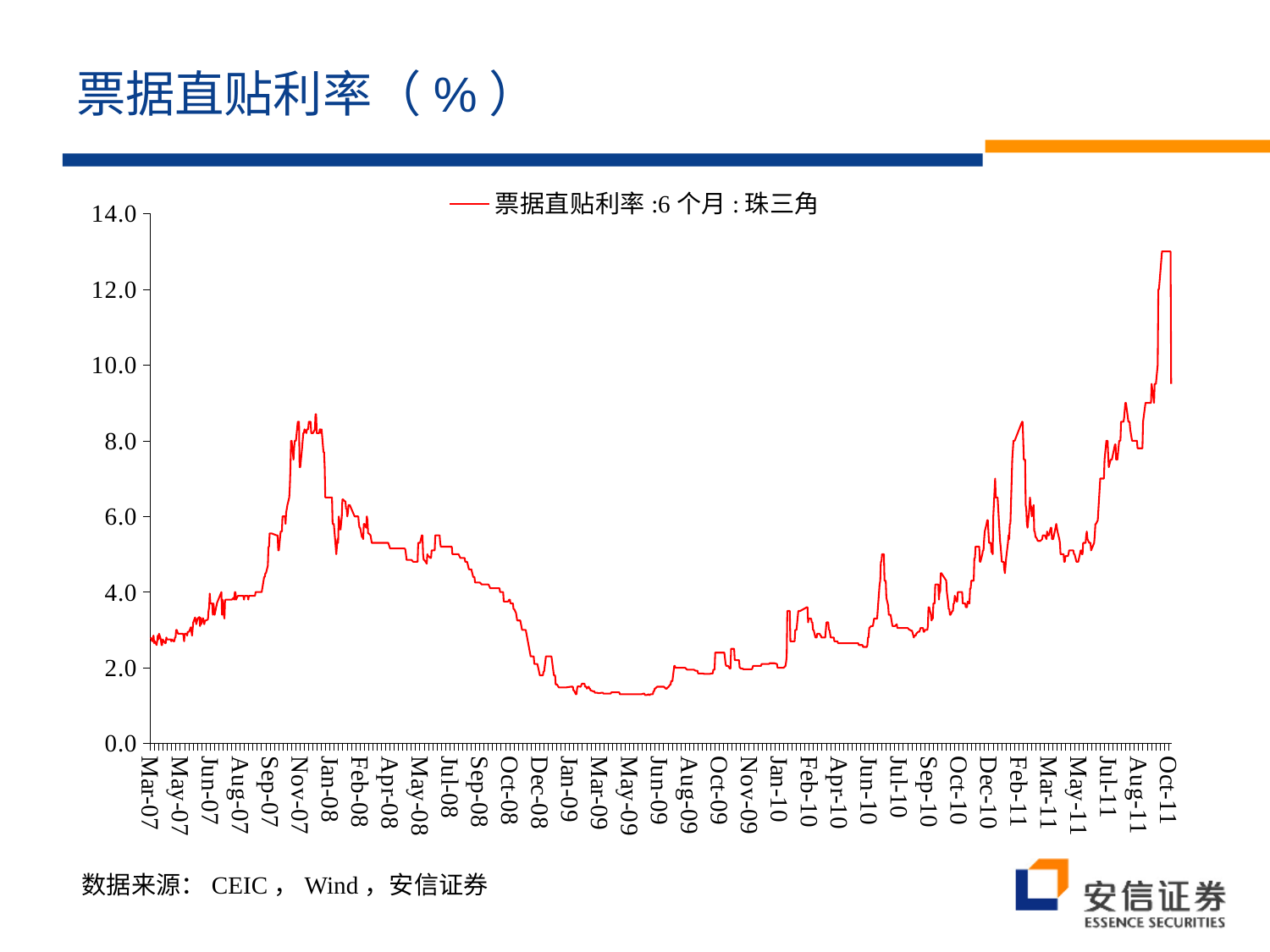

# 票据直贴利率（%）

### Chart

| Category | 票据直贴利率:6个月:珠三角 |
|---|---|
| 39157 | 2.8 |
| 39160 | 2.7 |
| 39161 | 2.8 |
| 39162 | 2.85 |
| 39163 | 2.65 |
| 39164 | 2.7 |
| 39167 | 2.6 |
| 39168 | 2.7 |
| 39169 | 2.85 |
| 39170 | 2.75 |
| 39171 | 2.9 |
| 39174 | 2.75 |
| 39175 | 2.6 |
| 39176 | 2.6 |
| 39177 | 2.75 |
| 39181 | 2.65 |
| 39182 | 2.65 |
| 39183 | 2.8 |
| 39184 | 2.75 |
| 39189 | 2.75 |
| 39190 | 2.75 |
| 39191 | 2.7 |
| 39192 | 2.75 |
| 39195 | 2.7 |
| 39196 | 2.7 |
| 39197 | 2.8 |
| 39198 | 2.8 |
| 39199 | 3.0 |
| 39200 | 3.0 |
| 39202 | 2.9 |
| 39210 | 2.9 |
| 39211 | 2.85 |
| 39212 | 2.7 |
| 39213 | 2.9 |
| 39216 | 2.9 |
| 39217 | 2.85 |
| 39218 | 2.95 |
| 39220 | 2.95 |
| 39223 | 3.07 |
| 39225 | 2.85 |
| 39227 | 3.2 |
| 39230 | 3.33 |
| 39232 | 3.15 |
| 39234 | 3.3 |
| 39237 | 3.34 |
| 39238 | 3.1 |
| 39239 | 3.32 |
| 39240 | 3.15 |
| 39243 | 3.31 |
| 39245 | 3.15 |
| 39246 | 3.24 |
| 39247 | 3.25 |
| 39248 | 3.25 |
| 39251 | 3.28 |
| 39252 | 3.5 |
| 39253 | 3.6 |
| 39254 | 3.96 |
| 39255 | 3.7 |
| 39258 | 3.7 |
| 39259 | 3.4 |
| 39260 | 3.7 |
| 39262 | 3.4 |
| 39266 | 3.72 |
| 39273 | 4.0 |
| 39274 | 3.4 |
| 39275 | 3.8 |
| 39277 | 3.4 |
| 39278 | 3.3 |
| 39279 | 3.78 |
| 39280 | 3.8 |
| 39286 | 3.8 |
| 39289 | 3.8 |
| 39290 | 3.8 |
| 39293 | 3.85 |
| 39294 | 3.8 |
| 39295 | 4.0 |
| 39296 | 4.0 |
| 39297 | 3.8 |
| 39300 | 3.9 |
| 39301 | 3.9 |
| 39302 | 3.9 |
| 39303 | 3.9 |
| 39304 | 3.9 |
| 39307 | 3.9 |
| 39308 | 3.9 |
| 39309 | 3.9 |
| 39310 | 3.8 |
| 39311 | 3.9 |
| 39314 | 3.9 |
| 39315 | 3.9 |
| 39316 | 3.9 |
| 39317 | 3.8 |
| 39318 | 3.9 |
| 39321 | 3.9 |
| 39322 | 3.9 |
| 39323 | 3.9 |
| 39324 | 3.9 |
| 39325 | 3.9 |
| 39328 | 3.9 |
| 39329 | 4.0 |
| 39330 | 4.0 |
| 39331 | 4.0 |
| 39332 | 4.0 |
| 39335 | 4.0 |
| 39337 | 4.0 |
| 39339 | 4.0 |
| 39342 | 4.3 |
| 39343 | 4.4 |
| 39344 | 4.4 |
| 39345 | 4.5 |
| 39346 | 4.5 |
| 39349 | 4.7 |
| 39350 | 5.2 |
| 39351 | 5.2 |
| 39352 | 5.55 |
| 39353 | 5.55 |
| 39354 | 5.55 |
| 39355 | 5.55 |
| 39363 | 5.5 |
| 39364 | 5.5 |
| 39365 | 5.5 |
| 39366 | 5.1 |
| 39367 | 5.1 |
| 39370 | 5.6 |
| 39371 | 5.6 |
| 39372 | 5.6 |
| 39373 | 6.0 |
| 39374 | 6.0 |
| 39377 | 6.0 |
| 39378 | 5.8 |
| 39379 | 6.1 |
| 39380 | 6.2 |
| 39381 | 6.3 |
| 39384 | 6.5 |
| 39385 | 6.8 |
| 39386 | 7.3 |
| 39387 | 8.0 |
| 39388 | 8.0 |
| 39391 | 7.5 |
| 39392 | 7.8 |
| 39393 | 8.0 |
| 39394 | 8.0 |
| 39395 | 8.0 |
| 39398 | 8.5 |
| 39399 | 8.5 |
| 39400 | 8.5 |
| 39401 | 7.3 |
| 39402 | 7.3 |
| 39405 | 7.8 |
| 39407 | 8.2 |
| 39408 | 8.2 |
| 39409 | 8.3 |
| 39412 | 8.2 |
| 39413 | 8.3 |
| 39414 | 8.3 |
| 39415 | 8.3 |
| 39416 | 8.5 |
| 39419 | 8.5 |
| 39420 | 8.2 |
| 39421 | 8.2 |
| 39422 | 8.2 |
| 39423 | 8.2 |
| 39426 | 8.3 |
| 39427 | 8.7 |
| 39428 | 8.7 |
| 39429 | 8.2 |
| 39430 | 8.2 |
| 39433 | 8.2 |
| 39434 | 8.3 |
| 39435 | 8.3 |
| 39436 | 8.2 |
| 39437 | 8.3 |
| 39440 | 7.7 |
| 39441 | 7.7 |
| 39442 | 7.3 |
| 39443 | 6.5 |
| 39444 | 6.5 |
| 39445 | 6.5 |
| 39449 | 6.5 |
| 39450 | 6.5 |
| 39451 | 6.5 |
| 39454 | 6.5 |
| 39455 | 5.8 |
| 39456 | 5.8 |
| 39457 | 5.8 |
| 39461 | 5.0 |
| 39462 | 5.2 |
| 39463 | 5.4 |
| 39464 | 5.3 |
| 39465 | 6.0 |
| 39468 | 5.65 |
| 39470 | 6.0 |
| 39471 | 6.45 |
| 39472 | 6.45 |
| 39475 | 6.4 |
| 39476 | 6.4 |
| 39477 | 6.2 |
| 39478 | 6.2 |
| 39479 | 6.0 |
| 39480 | 6.1 |
| 39481 | 6.3 |
| 39482 | 6.3 |
| 39483 | 6.3 |
| 39491 | 6.0 |
| 39492 | 6.0 |
| 39493 | 6.0 |
| 39496 | 6.0 |
| 39497 | 6.0 |
| 39498 | 5.8 |
| 39499 | 5.7 |
| 39500 | 5.7 |
| 39503 | 5.45 |
| 39504 | 5.45 |
| 39505 | 5.4 |
| 39506 | 5.8 |
| 39507 | 5.8 |
| 39510 | 5.7 |
| 39511 | 6.0 |
| 39512 | 5.9 |
| 39513 | 5.55 |
| 39514 | 5.55 |
| 39517 | 5.5 |
| 39518 | 5.4 |
| 39519 | 5.3 |
| 39520 | 5.3 |
| 39521 | 5.3 |
| 39524 | 5.3 |
| 39525 | 5.3 |
| 39526 | 5.3 |
| 39527 | 5.3 |
| 39531 | 5.3 |
| 39532 | 5.3 |
| 39533 | 5.3 |
| 39534 | 5.3 |
| 39535 | 5.3 |
| 39538 | 5.3 |
| 39539 | 5.3 |
| 39540 | 5.3 |
| 39546 | 5.3 |
| 39549 | 5.15 |
| 39553 | 5.15 |
| 39554 | 5.15 |
| 39555 | 5.15 |
| 39556 | 5.15 |
| 39559 | 5.15 |
| 39560 | 5.15 |
| 39561 | 5.15 |
| 39562 | 5.15 |
| 39563 | 5.15 |
| 39566 | 5.15 |
| 39567 | 5.15 |
| 39568 | 5.15 |
| 39572 | 5.15 |
| 39573 | 5.15 |
| 39574 | 5.12 |
| 39575 | 5.0 |
| 39576 | 4.85 |
| 39577 | 4.85 |
| 39580 | 4.85 |
| 39581 | 4.85 |
| 39582 | 4.85 |
| 39583 | 4.85 |
| 39584 | 4.85 |
| 39587 | 4.8 |
| 39588 | 4.8 |
| 39589 | 4.8 |
| 39590 | 4.8 |
| 39591 | 4.8 |
| 39594 | 4.8 |
| 39595 | 5.3 |
| 39596 | 5.3 |
| 39597 | 5.3 |
| 39598 | 5.3 |
| 39601 | 5.5 |
| 39602 | 5.5 |
| 39603 | 5.0 |
| 39604 | 4.85 |
| 39605 | 4.85 |
| 39609 | 4.75 |
| 39610 | 5.0 |
| 39611 | 4.95 |
| 39612 | 4.95 |
| 39615 | 4.9 |
| 39616 | 4.9 |
| 39617 | 5.1 |
| 39618 | 5.1 |
| 39619 | 5.1 |
| 39622 | 5.1 |
| 39623 | 5.5 |
| 39624 | 5.5 |
| 39625 | 5.5 |
| 39626 | 5.5 |
| 39629 | 5.5 |
| 39630 | 5.5 |
| 39631 | 5.3 |
| 39632 | 5.2 |
| 39633 | 5.2 |
| 39636 | 5.2 |
| 39637 | 5.2 |
| 39638 | 5.2 |
| 39639 | 5.2 |
| 39640 | 5.2 |
| 39643 | 5.2 |
| 39644 | 5.2 |
| 39645 | 5.2 |
| 39646 | 5.2 |
| 39647 | 5.2 |
| 39650 | 5.2 |
| 39651 | 5.0 |
| 39652 | 5.0 |
| 39653 | 5.0 |
| 39654 | 5.0 |
| 39657 | 5.0 |
| 39658 | 5.0 |
| 39659 | 5.0 |
| 39660 | 5.0 |
| 39661 | 5.0 |
| 39664 | 4.9 |
| 39665 | 4.9 |
| 39666 | 4.9 |
| 39667 | 4.9 |
| 39668 | 4.9 |
| 39671 | 4.9 |
| 39672 | 4.8 |
| 39673 | 4.8 |
| 39674 | 4.8 |
| 39675 | 4.8 |
| 39678 | 4.6 |
| 39679 | 4.6 |
| 39680 | 4.6 |
| 39681 | 4.6 |
| 39682 | 4.6 |
| 39685 | 4.4 |
| 39686 | 4.4 |
| 39687 | 4.4 |
| 39688 | 4.25 |
| 39689 | 4.25 |
| 39692 | 4.25 |
| 39693 | 4.25 |
| 39694 | 4.25 |
| 39695 | 4.25 |
| 39696 | 4.25 |
| 39699 | 4.2 |
| 39700 | 4.2 |
| 39701 | 4.2 |
| 39702 | 4.2 |
| 39707 | 4.2 |
| 39708 | 4.2 |
| 39709 | 4.2 |
| 39710 | 4.2 |
| 39713 | 4.1 |
| 39714 | 4.1 |
| 39715 | 4.1 |
| 39716 | 4.1 |
| 39717 | 4.1 |
| 39718 | 4.1 |
| 39727 | 4.1 |
| 39728 | 4.1 |
| 39729 | 4.0 |
| 39730 | 4.0 |
| 39731 | 4.0 |
| 39734 | 4.0 |
| 39735 | 3.75 |
| 39736 | 3.75 |
| 39737 | 3.75 |
| 39738 | 3.75 |
| 39741 | 3.75 |
| 39742 | 3.75 |
| 39744 | 3.8 |
| 39745 | 3.8 |
| 39746 | 3.7 |
| 39748 | 3.7 |
| 39749 | 3.7 |
| 39750 | 3.7 |
| 39751 | 3.55 |
| 39752 | 3.55 |
| 39755 | 3.45 |
| 39756 | 3.35 |
| 39757 | 3.25 |
| 39758 | 3.25 |
| 39759 | 3.25 |
| 39762 | 3.25 |
| 39765 | 3.0 |
| 39770 | 3.0 |
| 39771 | 3.0 |
| 39779 | 2.3 |
| 39780 | 2.3 |
| 39783 | 2.3 |
| 39784 | 2.3 |
| 39785 | 2.1 |
| 39786 | 2.1 |
| 39787 | 2.1 |
| 39790 | 2.1 |
| 39794 | 1.8 |
| 39797 | 1.8 |
| 39798 | 1.8 |
| 39799 | 1.8 |
| 39800 | 1.9 |
| 39801 | 1.9 |
| 39804 | 2.3 |
| 39805 | 2.3 |
| 39806 | 2.3 |
| 39807 | 2.3 |
| 39808 | 2.3 |
| 39811 | 2.3 |
| 39812 | 2.3 |
| 39813 | 2.3 |
| 39817 | 1.8 |
| 39818 | 1.8 |
| 39819 | 1.8 |
| 39820 | 1.56 |
| 39821 | 1.56 |
| 39822 | 1.56 |
| 39825 | 1.48 |
| 39826 | 1.48 |
| 39827 | 1.48 |
| 39828 | 1.48 |
| 39829 | 1.48 |
| 39832 | 1.48 |
| 39833 | 1.48 |
| 39834 | 1.48 |
| 39835 | 1.48 |
| 39836 | 1.48 |
| 39837 | 1.48 |
| 39845 | 1.5 |
| 39846 | 1.5 |
| 39847 | 1.5 |
| 39848 | 1.5 |
| 39849 | 1.4 |
| 39850 | 1.4 |
| 39853 | 1.3 |
| 39854 | 1.3 |
| 39855 | 1.45 |
| 39856 | 1.51 |
| 39857 | 1.51 |
| 39860 | 1.5 |
| 39861 | 1.5 |
| 39862 | 1.55 |
| 39863 | 1.58 |
| 39864 | 1.58 |
| 39867 | 1.58 |
| 39868 | 1.5 |
| 39869 | 1.5 |
| 39870 | 1.5 |
| 39871 | 1.45 |
| 39874 | 1.5 |
| 39875 | 1.45 |
| 39876 | 1.45 |
| 39877 | 1.4 |
| 39878 | 1.4 |
| 39881 | 1.38 |
| 39882 | 1.38 |
| 39883 | 1.38 |
| 39884 | 1.34 |
| 39885 | 1.34 |
| 39888 | 1.34 |
| 39889 | 1.33 |
| 39890 | 1.33 |
| 39891 | 1.33 |
| 39892 | 1.33 |
| 39895 | 1.34 |
| 39896 | 1.34 |
| 39897 | 1.34 |
| 39898 | 1.32 |
| 39899 | 1.32 |
| 39902 | 1.32 |
| 39903 | 1.32 |
| 39904 | 1.32 |
| 39905 | 1.32 |
| 39906 | 1.32 |
| 39910 | 1.32 |
| 39911 | 1.35 |
| 39912 | 1.35 |
| 39913 | 1.35 |
| 39916 | 1.35 |
| 39917 | 1.35 |
| 39918 | 1.35 |
| 39919 | 1.35 |
| 39920 | 1.35 |
| 39923 | 1.35 |
| 39924 | 1.35 |
| 39925 | 1.3 |
| 39926 | 1.3 |
| 39927 | 1.3 |
| 39930 | 1.3 |
| 39931 | 1.3 |
| 39932 | 1.3 |
| 39933 | 1.3 |
| 39937 | 1.3 |
| 39938 | 1.3 |
| 39939 | 1.3 |
| 39940 | 1.3 |
| 39941 | 1.3 |
| 39944 | 1.3 |
| 39945 | 1.3 |
| 39946 | 1.3 |
| 39947 | 1.3 |
| 39948 | 1.3 |
| 39951 | 1.3 |
| 39952 | 1.3 |
| 39953 | 1.3 |
| 39954 | 1.3 |
| 39955 | 1.3 |
| 39958 | 1.3 |
| 39959 | 1.3 |
| 39960 | 1.3 |
| 39964 | 1.32 |
| 39965 | 1.32 |
| 39966 | 1.28 |
| 39967 | 1.28 |
| 39968 | 1.28 |
| 39969 | 1.28 |
| 39972 | 1.3 |
| 39973 | 1.28 |
| 39974 | 1.28 |
| 39975 | 1.3 |
| 39976 | 1.3 |
| 39979 | 1.3 |
| 39980 | 1.38 |
| 39981 | 1.38 |
| 39982 | 1.45 |
| 39983 | 1.45 |
| 39986 | 1.5 |
| 39987 | 1.5 |
| 39988 | 1.5 |
| 39989 | 1.5 |
| 39990 | 1.5 |
| 39993 | 1.5 |
| 39994 | 1.5 |
| 39995 | 1.5 |
| 39996 | 1.5 |
| 39997 | 1.5 |
| 40000 | 1.45 |
| 40001 | 1.45 |
| 40002 | 1.45 |
| 40003 | 1.48 |
| 40004 | 1.48 |
| 40007 | 1.55 |
| 40008 | 1.55 |
| 40009 | 1.65 |
| 40010 | 1.65 |
| 40011 | 1.65 |
| 40014 | 2.05 |
| 40015 | 2.05 |
| 40016 | 2.0 |
| 40017 | 2.0 |
| 40018 | 2.0 |
| 40021 | 2.0 |
| 40022 | 2.0 |
| 40023 | 2.0 |
| 40024 | 2.0 |
| 40025 | 2.0 |
| 40028 | 2.0 |
| 40029 | 2.0 |
| 40030 | 2.0 |
| 40031 | 2.0 |
| 40032 | 2.0 |
| 40035 | 1.95 |
| 40036 | 1.95 |
| 40037 | 1.95 |
| 40038 | 1.95 |
| 40039 | 1.95 |
| 40042 | 1.95 |
| 40043 | 1.95 |
| 40044 | 1.95 |
| 40045 | 1.95 |
| 40046 | 1.95 |
| 40049 | 1.92 |
| 40050 | 1.92 |
| 40051 | 1.92 |
| 40052 | 1.92 |
| 40053 | 1.85 |
| 40056 | 1.85 |
| 40057 | 1.85 |
| 40058 | 1.85 |
| 40059 | 1.85 |
| 40060 | 1.85 |
| 40063 | 1.84 |
| 40064 | 1.84 |
| 40065 | 1.84 |
| 40066 | 1.84 |
| 40067 | 1.84 |
| 40070 | 1.84 |
| 40071 | 1.84 |
| 40072 | 1.84 |
| 40073 | 1.84 |
| 40074 | 1.85 |
| 40077 | 1.85 |
| 40078 | 1.95 |
| 40079 | 1.95 |
| 40080 | 1.95 |
| 40081 | 2.4 |
| 40083 | 2.4 |
| 40084 | 2.4 |
| 40085 | 2.4 |
| 40086 | 2.4 |
| 40095 | 2.4 |
| 40096 | 2.4 |
| 40098 | 2.1 |
| 40099 | 2.05 |
| 40100 | 2.05 |
| 40101 | 2.05 |
| 40102 | 2.05 |
| 40105 | 1.98 |
| 40106 | 1.98 |
| 40107 | 2.5 |
| 40108 | 2.5 |
| 40109 | 2.5 |
| 40112 | 2.5 |
| 40113 | 2.2 |
| 40114 | 2.2 |
| 40115 | 2.2 |
| 40116 | 2.2 |
| 40119 | 2.2 |
| 40120 | 2.2 |
| 40121 | 2.0 |
| 40122 | 2.0 |
| 40123 | 1.98 |
| 40126 | 1.98 |
| 40127 | 1.96 |
| 40128 | 1.96 |
| 40129 | 1.96 |
| 40130 | 1.96 |
| 40133 | 1.96 |
| 40134 | 1.96 |
| 40135 | 1.96 |
| 40136 | 1.96 |
| 40137 | 1.96 |
| 40140 | 1.96 |
| 40141 | 1.96 |
| 40142 | 2.0 |
| 40143 | 2.05 |
| 40144 | 2.05 |
| 40147 | 2.05 |
| 40148 | 2.05 |
| 40149 | 2.05 |
| 40150 | 2.05 |
| 40151 | 2.05 |
| 40154 | 2.05 |
| 40155 | 2.05 |
| 40156 | 2.05 |
| 40157 | 2.1 |
| 40158 | 2.1 |
| 40161 | 2.1 |
| 40162 | 2.1 |
| 40163 | 2.1 |
| 40164 | 2.1 |
| 40165 | 2.1 |
| 40168 | 2.1 |
| 40169 | 2.1 |
| 40170 | 2.12 |
| 40171 | 2.12 |
| 40172 | 2.12 |
| 40175 | 2.12 |
| 40176 | 2.12 |
| 40177 | 2.12 |
| 40178 | 2.12 |
| 40182 | 2.1 |
| 40183 | 2.0 |
| 40184 | 2.0 |
| 40185 | 2.0 |
| 40186 | 2.0 |
| 40189 | 2.0 |
| 40190 | 2.0 |
| 40191 | 2.0 |
| 40192 | 2.0 |
| 40193 | 2.0 |
| 40196 | 2.05 |
| 40197 | 2.15 |
| 40198 | 2.3 |
| 40199 | 3.5 |
| 40200 | 3.5 |
| 40203 | 3.5 |
| 40204 | 2.7 |
| 40205 | 2.7 |
| 40206 | 2.7 |
| 40207 | 2.7 |
| 40210 | 2.7 |
| 40211 | 2.7 |
| 40212 | 3.0 |
| 40213 | 3.0 |
| 40214 | 3.0 |
| 40217 | 3.5 |
| 40218 | 3.5 |
| 40219 | 3.5 |
| 40220 | 3.5 |
| 40231 | 3.6 |
| 40232 | 3.6 |
| 40233 | 3.2 |
| 40234 | 3.3 |
| 40235 | 3.3 |
| 40238 | 3.3 |
| 40239 | 3.2 |
| 40240 | 3.2 |
| 40241 | 3.0 |
| 40242 | 3.0 |
| 40245 | 2.8 |
| 40246 | 2.8 |
| 40247 | 2.8 |
| 40248 | 2.9 |
| 40249 | 2.9 |
| 40252 | 2.9 |
| 40253 | 2.85 |
| 40254 | 2.85 |
| 40255 | 2.8 |
| 40256 | 2.8 |
| 40259 | 2.8 |
| 40260 | 2.8 |
| 40261 | 2.8 |
| 40262 | 3.0 |
| 40263 | 3.2 |
| 40266 | 3.2 |
| 40267 | 3.0 |
| 40268 | 3.0 |
| 40269 | 2.9 |
| 40270 | 2.8 |
| 40274 | 2.8 |
| 40275 | 2.8 |
| 40276 | 2.7 |
| 40277 | 2.7 |
| 40280 | 2.7 |
| 40281 | 2.7 |
| 40282 | 2.65 |
| 40283 | 2.65 |
| 40284 | 2.65 |
| 40287 | 2.65 |
| 40288 | 2.65 |
| 40289 | 2.65 |
| 40290 | 2.65 |
| 40291 | 2.65 |
| 40294 | 2.65 |
| 40295 | 2.65 |
| 40296 | 2.65 |
| 40297 | 2.65 |
| 40298 | 2.65 |
| 40302 | 2.65 |
| 40303 | 2.65 |
| 40304 | 2.65 |
| 40305 | 2.65 |
| 40308 | 2.65 |
| 40309 | 2.65 |
| 40310 | 2.65 |
| 40311 | 2.65 |
| 40315 | 2.65 |
| 40316 | 2.6 |
| 40317 | 2.6 |
| 40318 | 2.6 |
| 40319 | 2.6 |
| 40322 | 2.6 |
| 40323 | 2.55 |
| 40324 | 2.55 |
| 40325 | 2.55 |
| 40326 | 2.55 |
| 40329 | 2.55 |
| 40330 | 2.6 |
| 40331 | 2.8 |
| 40332 | 2.8 |
| 40333 | 3.05 |
| 40336 | 3.1 |
| 40337 | 3.1 |
| 40338 | 3.1 |
| 40339 | 3.1 |
| 40340 | 3.2 |
| 40341 | 3.3 |
| 40342 | 3.3 |
| 40346 | 3.3 |
| 40347 | 3.55 |
| 40350 | 4.2 |
| 40351 | 4.3 |
| 40352 | 4.8 |
| 40353 | 4.8 |
| 40354 | 5.0 |
| 40357 | 5.0 |
| 40358 | 4.3 |
| 40359 | 4.3 |
| 40360 | 4.3 |
| 40361 | 3.85 |
| 40364 | 3.65 |
| 40365 | 3.4 |
| 40366 | 3.4 |
| 40367 | 3.4 |
| 40368 | 3.4 |
| 40371 | 3.1 |
| 40372 | 3.1 |
| 40373 | 3.1 |
| 40374 | 3.1 |
| 40375 | 3.1 |
| 40378 | 3.15 |
| 40379 | 3.05 |
| 40380 | 3.05 |
| 40381 | 3.05 |
| 40382 | 3.05 |
| 40385 | 3.05 |
| 40386 | 3.05 |
| 40387 | 3.05 |
| 40388 | 3.05 |
| 40389 | 3.05 |
| 40392 | 3.05 |
| 40393 | 3.05 |
| 40394 | 3.05 |
| 40395 | 3.05 |
| 40396 | 3.05 |
| 40399 | 3.0 |
| 40400 | 3.0 |
| 40401 | 2.98 |
| 40402 | 2.98 |
| 40403 | 2.98 |
| 40406 | 2.8 |
| 40407 | 2.85 |
| 40408 | 2.85 |
| 40409 | 2.85 |
| 40410 | 2.9 |
| 40413 | 2.95 |
| 40414 | 2.95 |
| 40415 | 2.95 |
| 40416 | 3.0 |
| 40417 | 3.05 |
| 40420 | 3.05 |
| 40421 | 3.05 |
| 40422 | 2.95 |
| 40423 | 2.95 |
| 40424 | 3.0 |
| 40427 | 3.0 |
| 40428 | 3.0 |
| 40429 | 3.1 |
| 40430 | 3.6 |
| 40431 | 3.6 |
| 40434 | 3.4 |
| 40435 | 3.25 |
| 40436 | 3.3 |
| 40437 | 3.3 |
| 40438 | 3.7 |
| 40440 | 3.7 |
| 40441 | 4.2 |
| 40442 | 4.2 |
| 40446 | 4.2 |
| 40447 | 3.8 |
| 40448 | 4.0 |
| 40449 | 4.0 |
| 40450 | 4.5 |
| 40451 | 4.5 |
| 40459 | 4.3 |
| 40460 | 4.0 |
| 40462 | 3.75 |
| 40463 | 3.55 |
| 40464 | 3.55 |
| 40465 | 3.4 |
| 40466 | 3.4 |
| 40469 | 3.5 |
| 40470 | 3.5 |
| 40471 | 3.7 |
| 40472 | 3.7 |
| 40473 | 3.9 |
| 40476 | 3.75 |
| 40477 | 3.75 |
| 40478 | 4.0 |
| 40479 | 4.0 |
| 40480 | 4.0 |
| 40483 | 4.0 |
| 40484 | 4.0 |
| 40485 | 4.0 |
| 40486 | 3.7 |
| 40487 | 3.7 |
| 40490 | 3.7 |
| 40491 | 3.6 |
| 40492 | 3.6 |
| 40493 | 3.6 |
| 40494 | 3.75 |
| 40497 | 3.7 |
| 40498 | 4.1 |
| 40499 | 4.1 |
| 40500 | 4.3 |
| 40501 | 4.3 |
| 40504 | 4.3 |
| 40505 | 4.9 |
| 40506 | 4.9 |
| 40507 | 5.2 |
| 40508 | 5.2 |
| 40511 | 5.2 |
| 40512 | 5.2 |
| 40513 | 5.2 |
| 40514 | 4.8 |
| 40515 | 4.8 |
| 40518 | 5.0 |
| 40519 | 5.1 |
| 40520 | 5.1 |
| 40521 | 5.4 |
| 40522 | 5.6 |
| 40525 | 5.8 |
| 40526 | 5.9 |
| 40527 | 5.9 |
| 40528 | 5.6 |
| 40529 | 5.3 |
| 40532 | 5.3 |
| 40533 | 5.05 |
| 40534 | 5.05 |
| 40535 | 5.0 |
| 40536 | 6.0 |
| 40539 | 7.0 |
| 40540 | 6.5 |
| 40541 | 6.5 |
| 40542 | 6.5 |
| 40543 | 6.5 |
| 40547 | 5.35 |
| 40548 | 5.2 |
| 40549 | 5.0 |
| 40550 | 4.8 |
| 40553 | 4.8 |
| 40554 | 4.6 |
| 40555 | 4.5 |
| 40556 | 4.7 |
| 40557 | 4.9 |
| 40560 | 5.3 |
| 40561 | 5.5 |
| 40562 | 5.4 |
| 40563 | 5.8 |
| 40564 | 5.8 |
| 40567 | 7.5 |
| 40569 | 8.0 |
| 40571 | 8.0 |
| 40583 | 8.5 |
| 40584 | 8.5 |
| 40585 | 8.0 |
| 40586 | 7.5 |
| 40588 | 7.5 |
| 40589 | 6.3 |
| 40590 | 6.2 |
| 40591 | 5.8 |
| 40592 | 5.7 |
| 40595 | 6.2 |
| 40596 | 6.5 |
| 40597 | 6.3 |
| 40598 | 6.25 |
| 40599 | 6.0 |
| 40602 | 6.3 |
| 40603 | 5.6 |
| 40604 | 5.6 |
| 40605 | 5.45 |
| 40606 | 5.45 |
| 40609 | 5.35 |
| 40610 | 5.35 |
| 40611 | 5.35 |
| 40612 | 5.35 |
| 40613 | 5.35 |
| 40616 | 5.4 |
| 40617 | 5.5 |
| 40618 | 5.5 |
| 40619 | 5.5 |
| 40620 | 5.5 |
| 40623 | 5.4 |
| 40624 | 5.6 |
| 40625 | 5.5 |
| 40626 | 5.5 |
| 40627 | 5.5 |
| 40630 | 5.7 |
| 40631 | 5.7 |
| 40632 | 5.4 |
| 40633 | 5.4 |
| 40634 | 5.4 |
| 40639 | 5.8 |
| 40641 | 5.6 |
| 40644 | 5.4 |
| 40645 | 5.3 |
| 40646 | 5.0 |
| 40648 | 5.0 |
| 40651 | 5.0 |
| 40652 | 4.8 |
| 40653 | 4.8 |
| 40654 | 4.95 |
| 40655 | 4.95 |
| 40658 | 4.95 |
| 40659 | 5.0 |
| 40660 | 5.1 |
| 40661 | 5.1 |
| 40662 | 5.1 |
| 40666 | 5.1 |
| 40667 | 5.1 |
| 40668 | 5.0 |
| 40669 | 5.0 |
| 40672 | 4.8 |
| 40673 | 4.8 |
| 40674 | 4.8 |
| 40675 | 4.8 |
| 40679 | 5.1 |
| 40680 | 5.1 |
| 40681 | 5.0 |
| 40682 | 5.0 |
| 40683 | 5.3 |
| 40686 | 5.3 |
| 40687 | 5.3 |
| 40688 | 5.5 |
| 40689 | 5.6 |
| 40690 | 5.4 |
| 40693 | 5.3 |
| 40694 | 5.3 |
| 40695 | 5.3 |
| 40696 | 5.1 |
| 40701 | 5.3 |
| 40702 | 5.5 |
| 40703 | 5.8 |
| 40704 | 5.8 |
| 40707 | 5.9 |
| 40708 | 6.2 |
| 40711 | 7.0 |
| 40714 | 7.0 |
| 40715 | 7.0 |
| 40717 | 7.0 |
| 40718 | 7.5 |
| 40721 | 8.0 |
| 40722 | 8.0 |
| 40723 | 8.0 |
| 40724 | 7.6 |
| 40725 | 7.3 |
| 40728 | 7.5 |
| 40729 | 7.5 |
| 40730 | 7.5 |
| 40735 | 7.9 |
| 40736 | 7.9 |
| 40737 | 7.5 |
| 40739 | 7.5 |
| 40742 | 8.0 |
| 40743 | 8.0 |
| 40744 | 8.0 |
| 40745 | 8.5 |
| 40746 | 8.5 |
| 40749 | 8.5 |
| 40750 | 8.6 |
| 40752 | 9.0 |
| 40753 | 9.0 |
| 40757 | 8.5 |
| 40759 | 8.5 |
| 40760 | 8.3 |
| 40763 | 8.0 |
| 40771 | 8.0 |
| 40772 | 7.8 |
| 40774 | 7.8 |
| 40780 | 7.8 |
| 40781 | 8.5 |
| 40785 | 9.0 |
| 40791 | 9.0 |
| 40792 | 9.0 |
| 40793 | 9.0 |
| 40794 | 9.0 |
| 40795 | 9.5 |
| 40799 | 9.0 |
| 40800 | 9.5 |
| 40801 | 9.5 |
| 40802 | 9.5 |
| 40805 | 10.0 |
| 40806 | 12.0 |
| 40807 | 12.0 |
| 40812 | 13.0 |
| 40814 | 13.0 |
| 40815 | 13.0 |
| 40816 | 13.0 |
| 40824 | 13.0 |
| 40825 | 13.0 |
| 40826 | 13.0 |
| 40827 | 9.5 |
数据来源：CEIC，Wind，安信证券